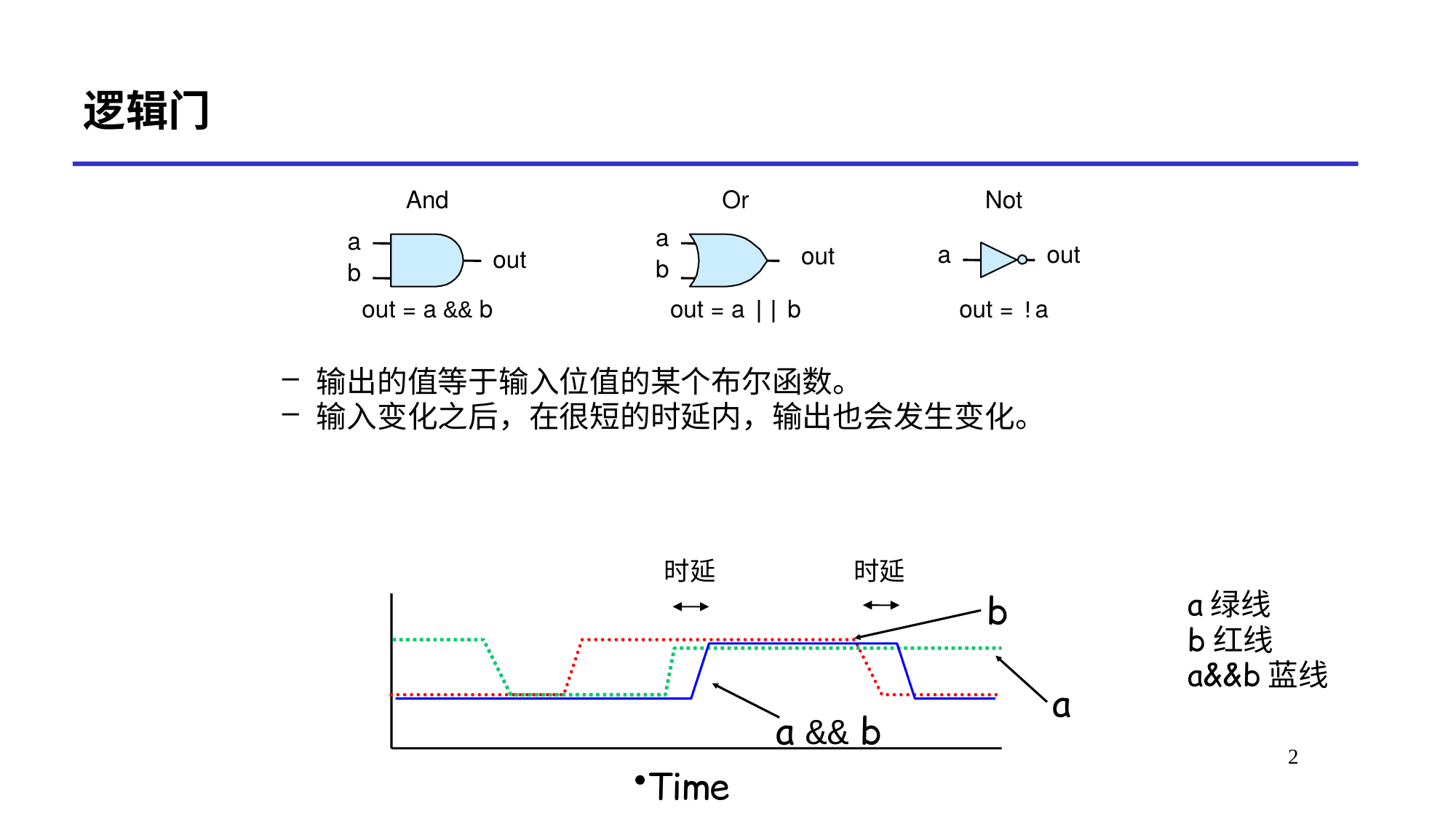

# 逻辑门
And
Or
Not
a
a
a
out

out
out

b
b
out = a && b
out = a || b
out = !a
输出的值等于输入位值的某个布尔函数。
输入变化之后，在很短的时延内，输出也会发生变化。
时延
时延
b

a绿线
b红线
a&&b蓝线

a && b

a

2

Time